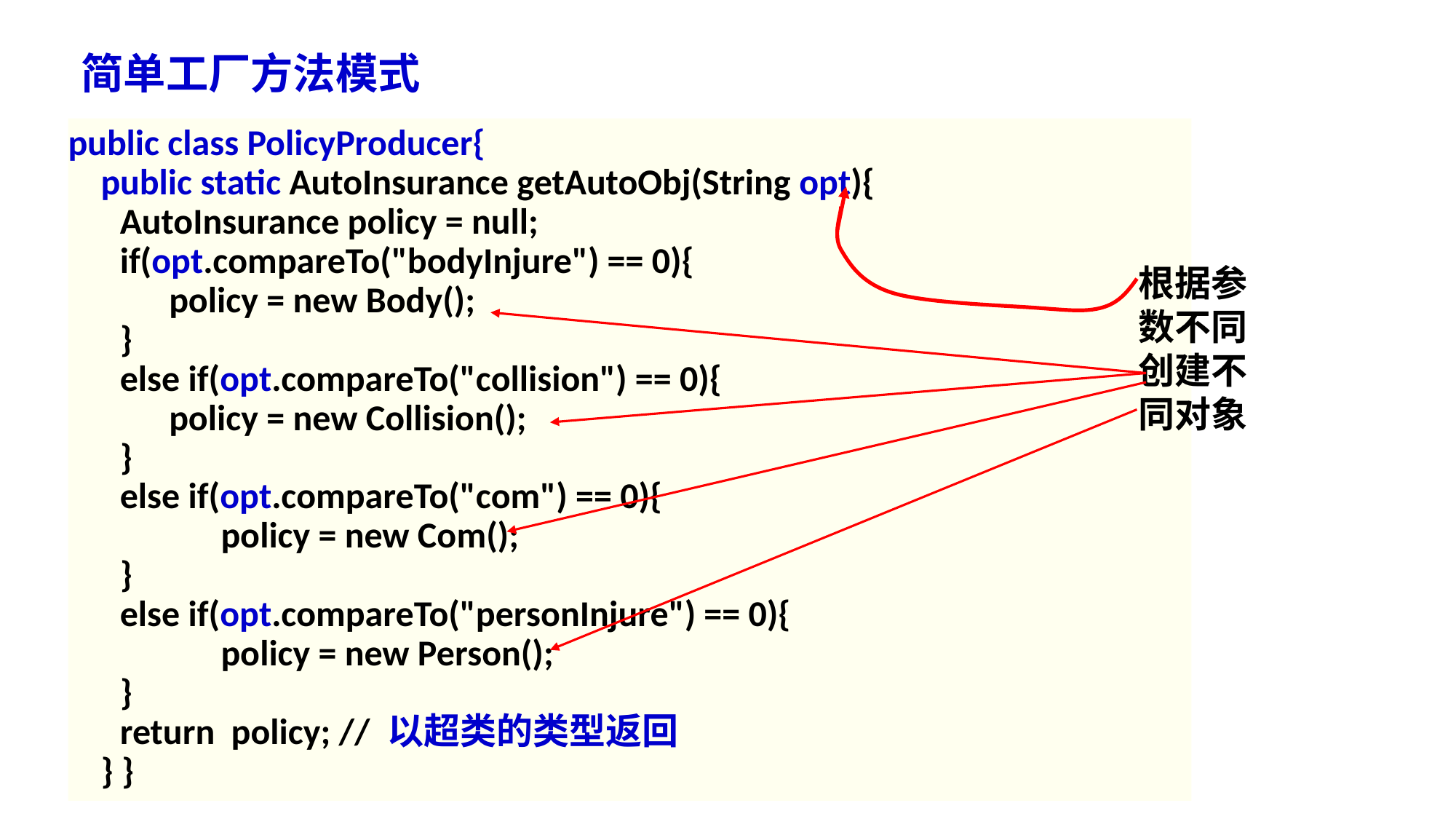

简单工厂方法模式
public class PolicyProducer{
    public static AutoInsurance getAutoObj(String opt){
	   AutoInsurance policy = null;
	   if(opt.compareTo("bodyInjure") == 0){
	         policy = new Body();
	   }
	   else if(opt.compareTo("collision") == 0){
	         policy = new Collision();
	   }
	   else if(opt.compareTo("com") == 0){
	   	  policy = new Com();
	   }
	   else if(opt.compareTo("personInjure") == 0){
	   	  policy = new Person();
	   }
	   return  policy; // 以超类的类型返回
    } }

根据参数不同
创建不同对象

24